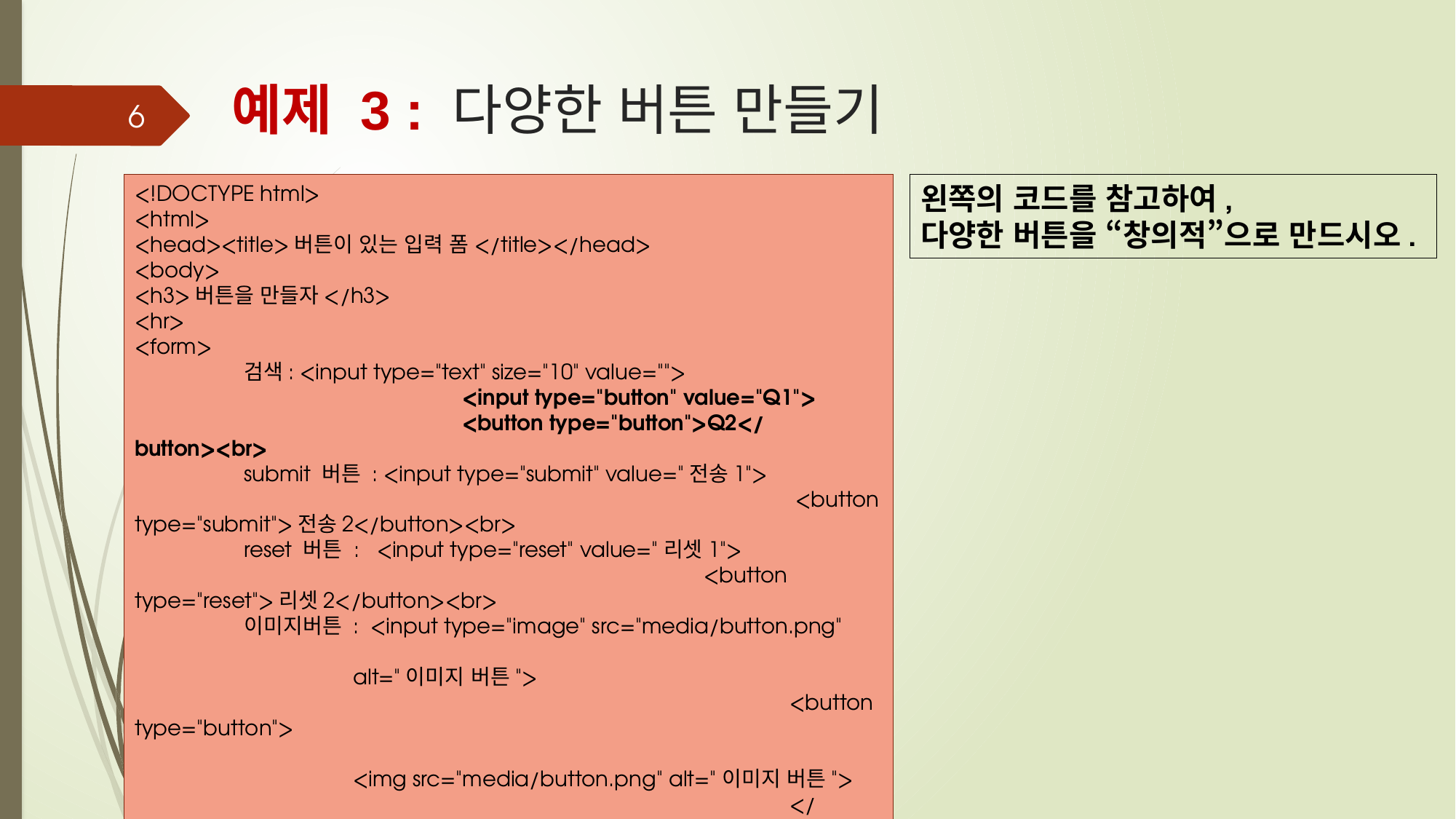

# 예제 3 : 다양한 버튼 만들기
6
<!DOCTYPE html>
<html>
<head><title>버튼이 있는 입력 폼</title></head>
<body>
<h3>버튼을 만들자</h3>
<hr>
<form>
	검색: <input type="text" size="10" value="">
  			<input type="button" value="Q1">
  			<button type="button">Q2</button><br>
	submit 버튼 : <input type="submit" value="전송1">
						 <button type="submit">전송2</button><br>
	reset 버튼 :   <input type="reset" value="리셋1">
					    <button type="reset">리셋2</button><br>
	이미지버튼 :  <input type="image" src="media/button.png"
								alt="이미지 버튼">
						<button type="button">
								<img src="media/button.png" alt="이미지 버튼">
						</button>
</form>
</body>
</html>
왼쪽의 코드를 참고하여,
다양한 버튼을 “창의적”으로 만드시오.